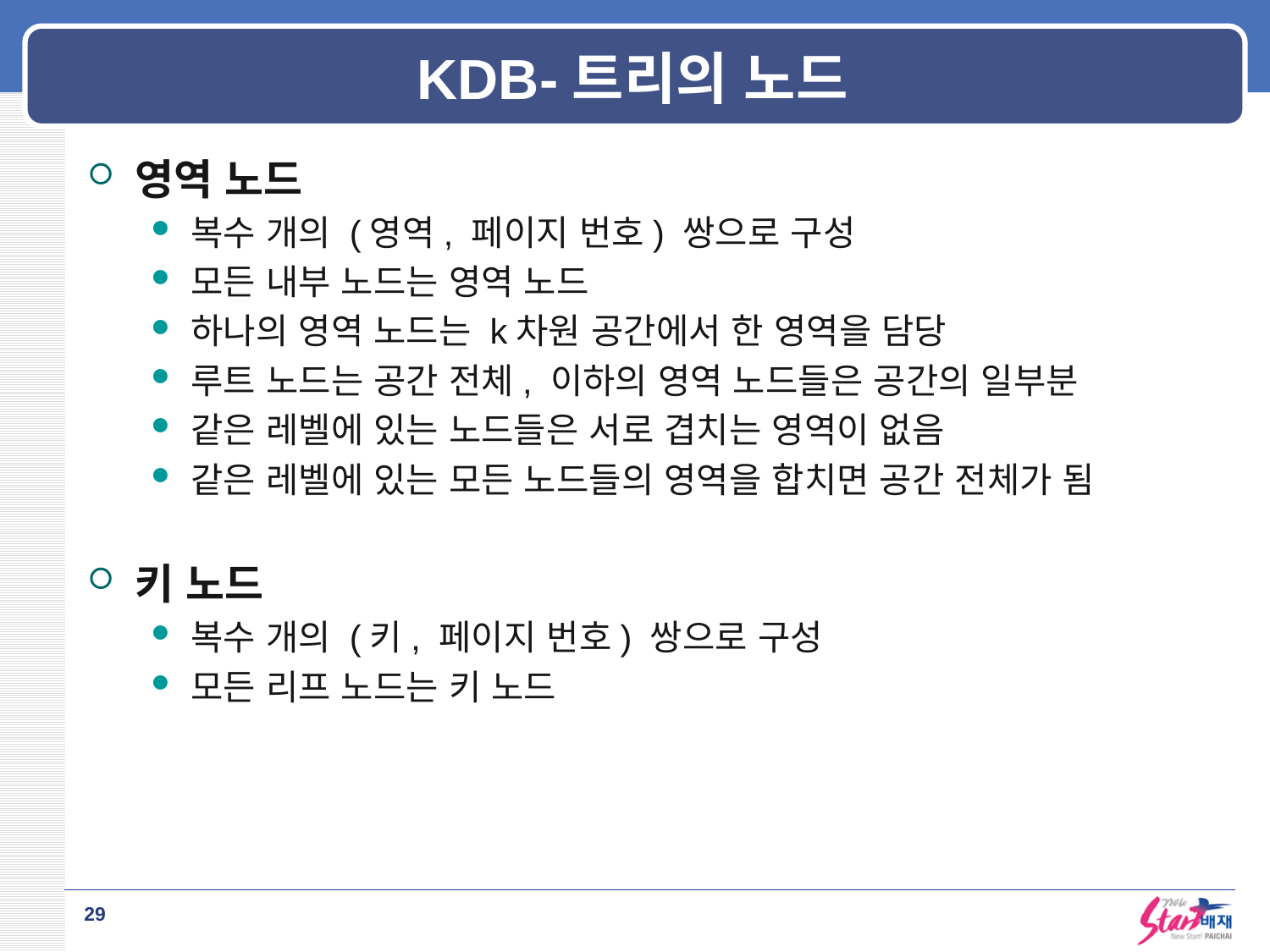

# KDB-트리의 노드
영역 노드
복수 개의 (영역, 페이지 번호) 쌍으로 구성
모든 내부 노드는 영역 노드
하나의 영역 노드는 k차원 공간에서 한 영역을 담당
루트 노드는 공간 전체, 이하의 영역 노드들은 공간의 일부분
같은 레벨에 있는 노드들은 서로 겹치는 영역이 없음
같은 레벨에 있는 모든 노드들의 영역을 합치면 공간 전체가 됨

키 노드
복수 개의 (키, 페이지 번호) 쌍으로 구성
모든 리프 노드는 키 노드
29